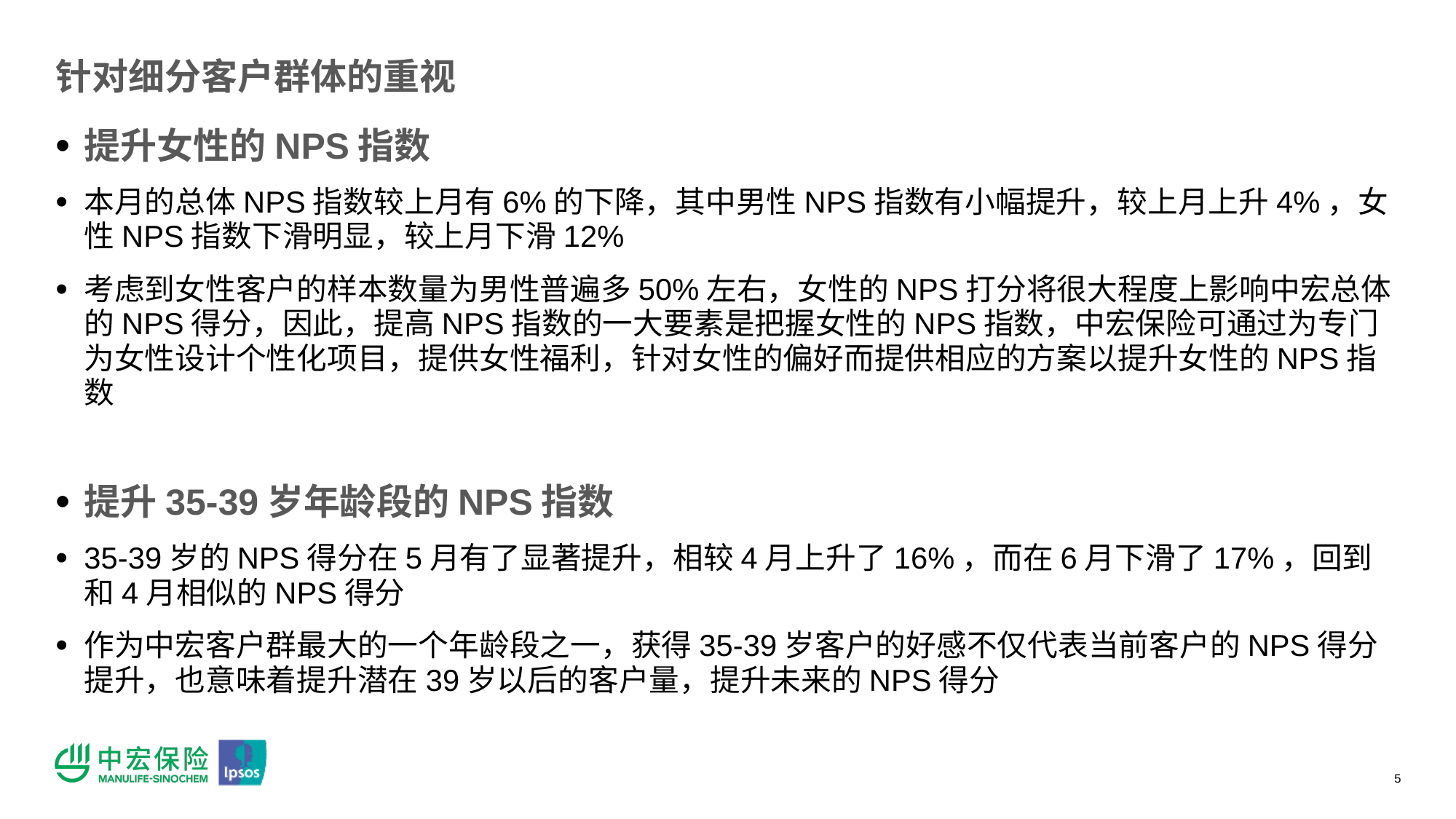

# 针对细分客户群体的重视
提升女性的NPS指数
本月的总体NPS指数较上月有6%的下降，其中男性NPS指数有小幅提升，较上月上升4%，女性NPS指数下滑明显，较上月下滑12%
考虑到女性客户的样本数量为男性普遍多50%左右，女性的NPS打分将很大程度上影响中宏总体的NPS得分，因此，提高NPS指数的一大要素是把握女性的NPS指数，中宏保险可通过为专门为女性设计个性化项目，提供女性福利，针对女性的偏好而提供相应的方案以提升女性的NPS指数

提升35-39岁年龄段的NPS指数
35-39岁的NPS得分在5月有了显著提升，相较4月上升了16%，而在6月下滑了17%，回到和4月相似的NPS得分
作为中宏客户群最大的一个年龄段之一，获得35-39岁客户的好感不仅代表当前客户的NPS得分提升，也意味着提升潜在39岁以后的客户量，提升未来的NPS得分
5